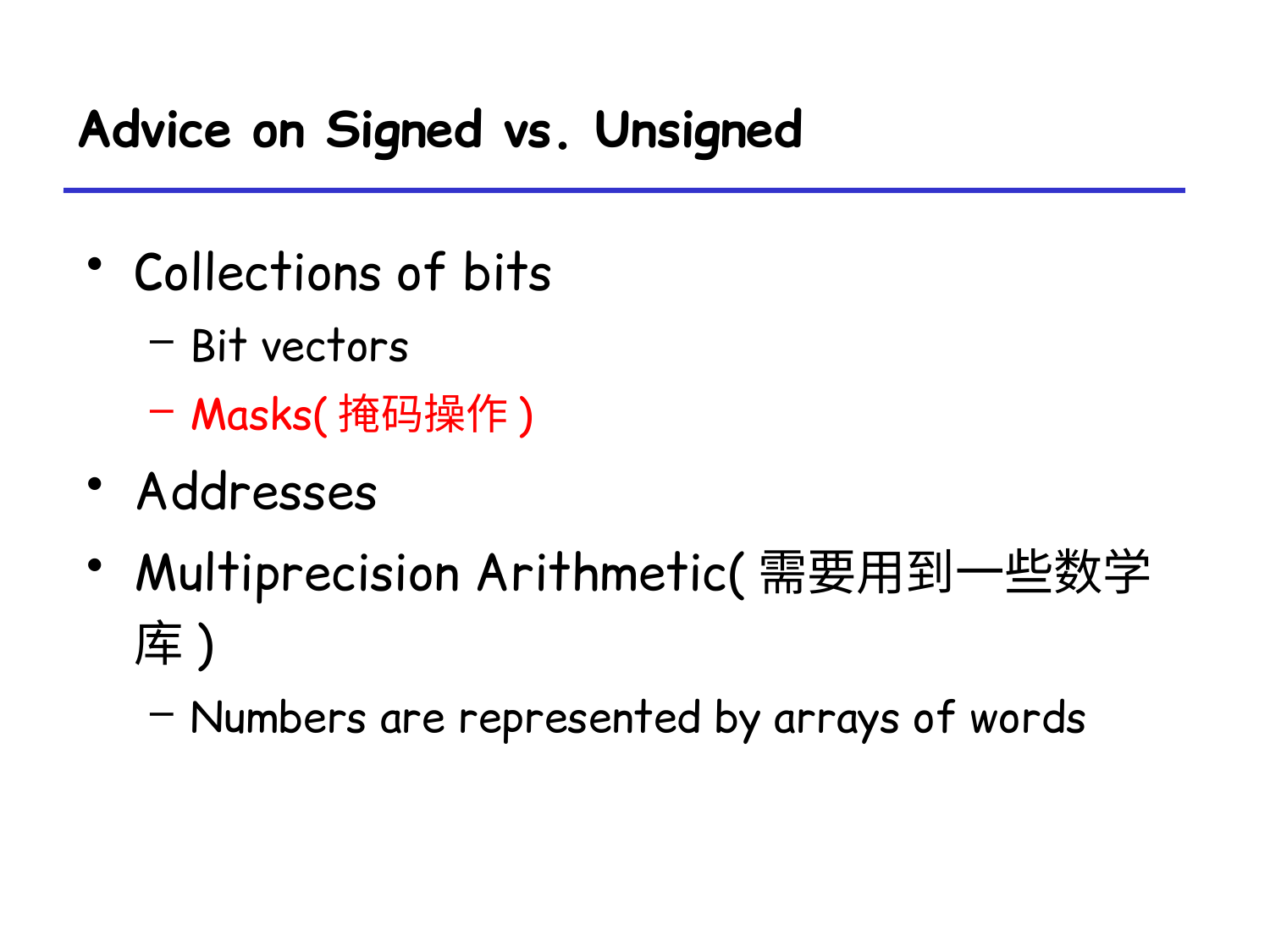

# Advice on Signed vs. Unsigned
Collections of bits
Bit vectors
Masks(掩码操作)
Addresses
Multiprecision Arithmetic(需要用到一些数学库)
Numbers are represented by arrays of words
44